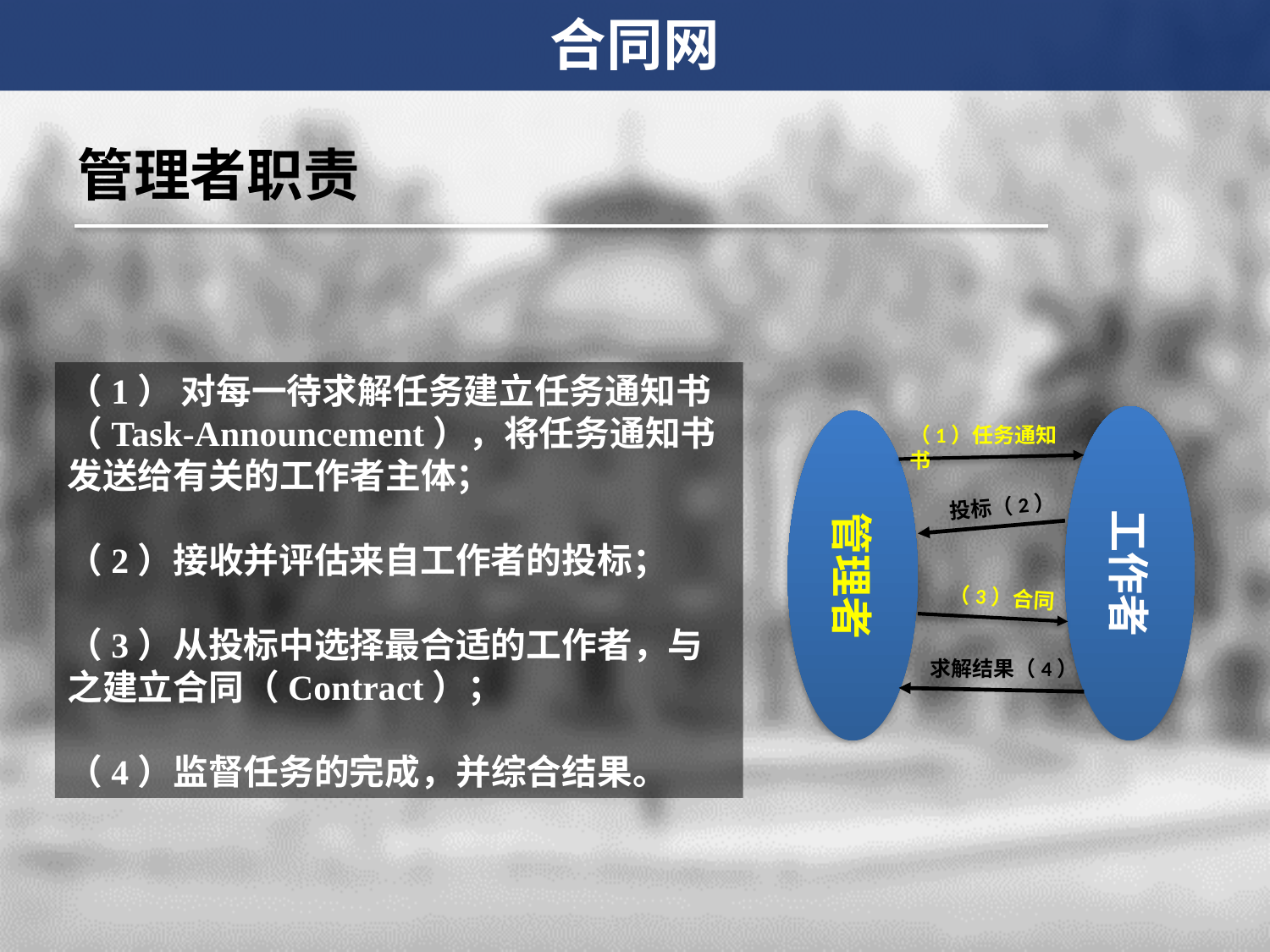

合同网
管理者职责
（1） 对每一待求解任务建立任务通知书（Task-Announcement），将任务通知书发送给有关的工作者主体；

（2）接收并评估来自工作者的投标；

（3）从投标中选择最合适的工作者，与之建立合同（Contract）；

（4）监督任务的完成，并综合结果。
工作者
管理者
（1）任务通知书
投标（2）
（3）合同
求解结果（4）